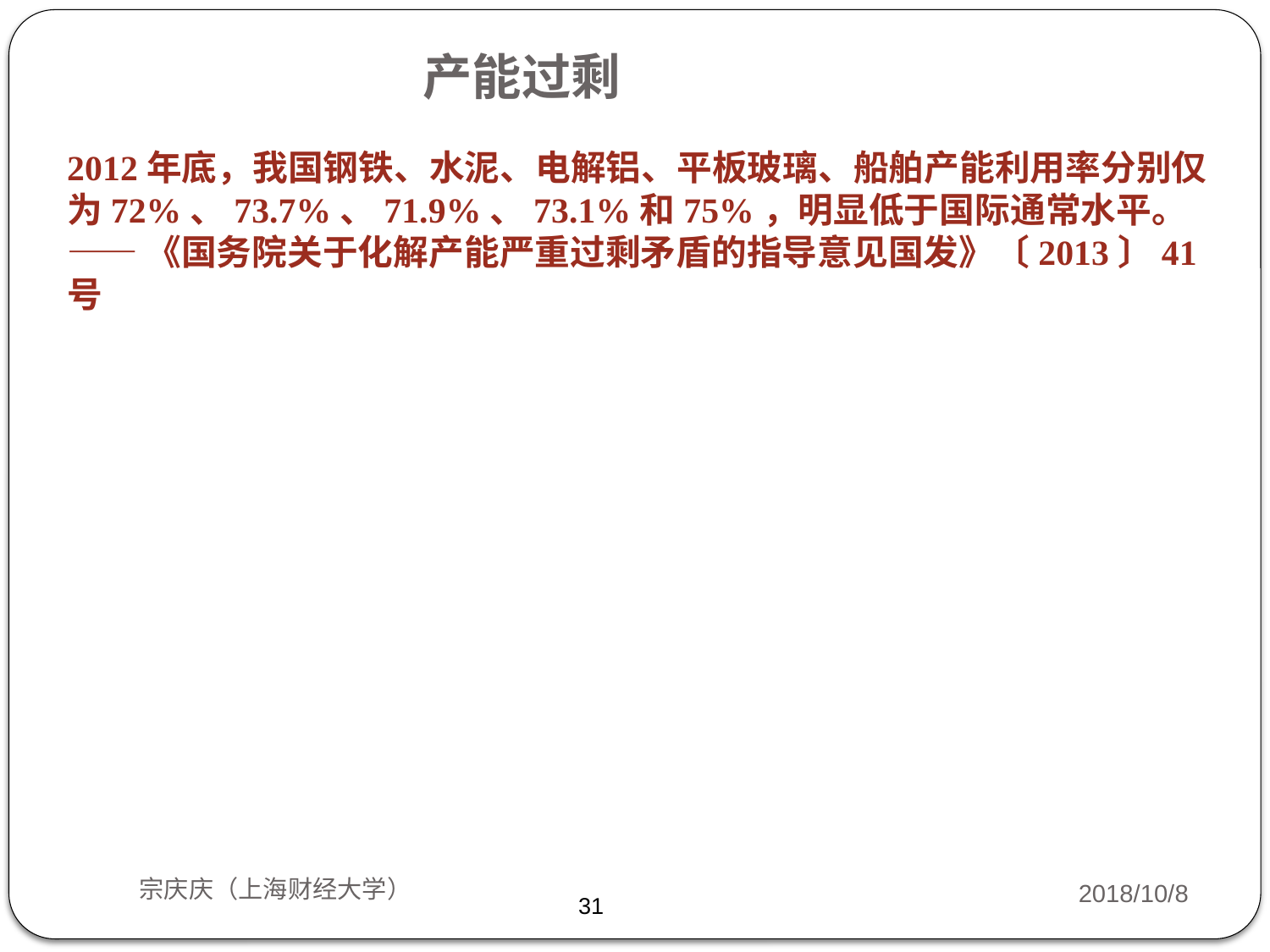

产能过剩
2012年底，我国钢铁、水泥、电解铝、平板玻璃、船舶产能利用率分别仅为72%、73.7%、71.9%、73.1%和75%，明显低于国际通常水平。
——《国务院关于化解产能严重过剩矛盾的指导意见国发》〔2013〕41号

宗庆庆（上海财经大学）
2018/10/8
31